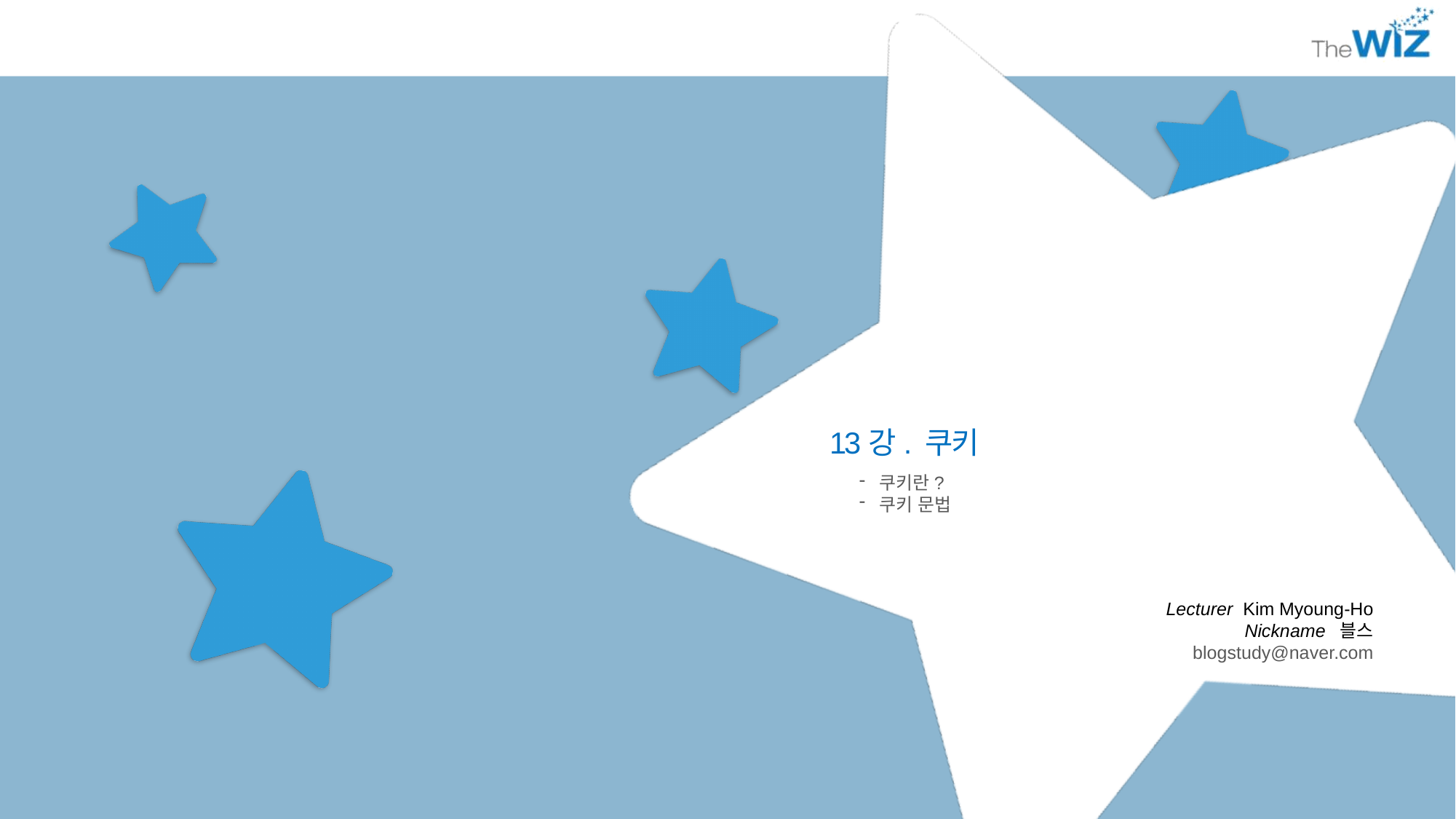

13강. 쿠키
쿠키란?
쿠키 문법
Lecturer  Kim Myoung-Ho
Nickname  블스
blogstudy@naver.com